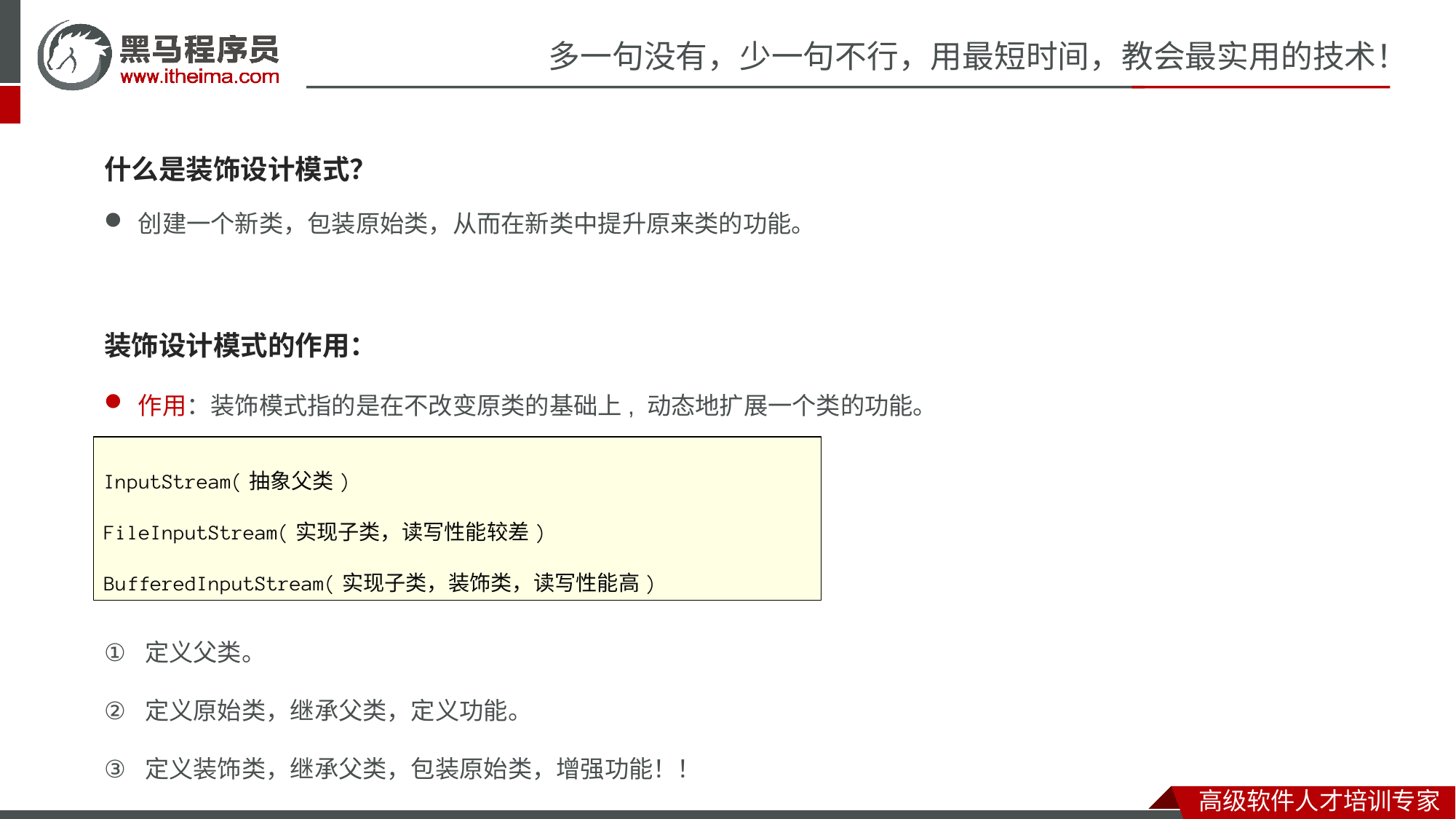

什么是装饰设计模式？
创建一个新类，包装原始类，从而在新类中提升原来类的功能。

装饰设计模式的作用：
作用：装饰模式指的是在不改变原类的基础上, 动态地扩展一个类的功能。

设计过程说明：

定义父类。
定义原始类，继承父类，定义功能。
定义装饰类，继承父类，包装原始类，增强功能！！
InputStream(抽象父类)
FileInputStream(实现子类，读写性能较差)
BufferedInputStream(实现子类，装饰类，读写性能高)